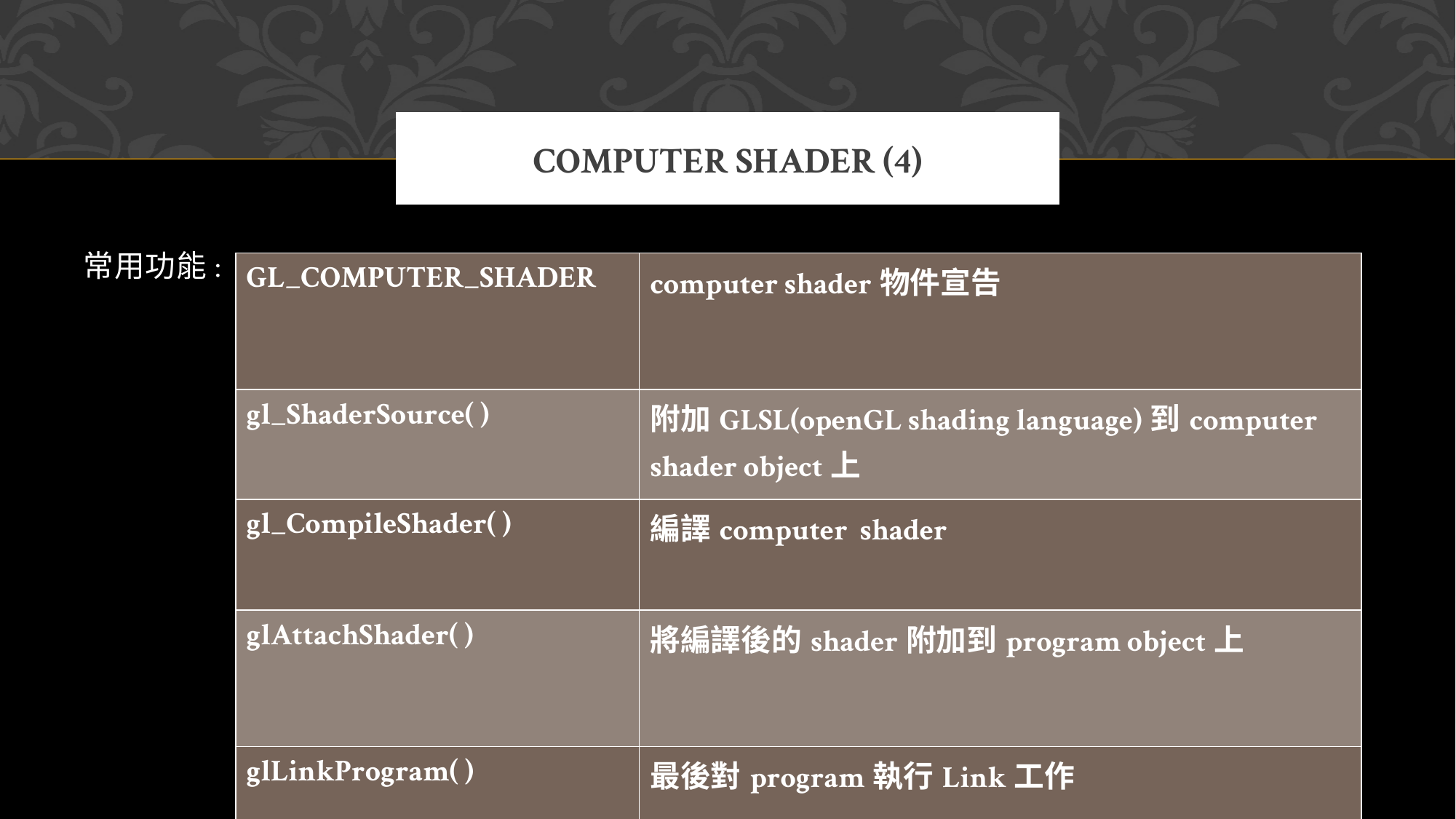

# COMPUTER SHADER (4)
常用功能:

| GL\_COMPUTER\_SHADER | computer shader物件宣告 |
| --- | --- |
| gl\_ShaderSource( ) | 附加GLSL(openGL shading language)到computer shader object上 |
| gl\_CompileShader( ) | 編譯computer shader |
| glAttachShader( ) | 將編譯後的shader附加到program object上 |
| glLinkProgram( ) | 最後對program執行Link工作 |